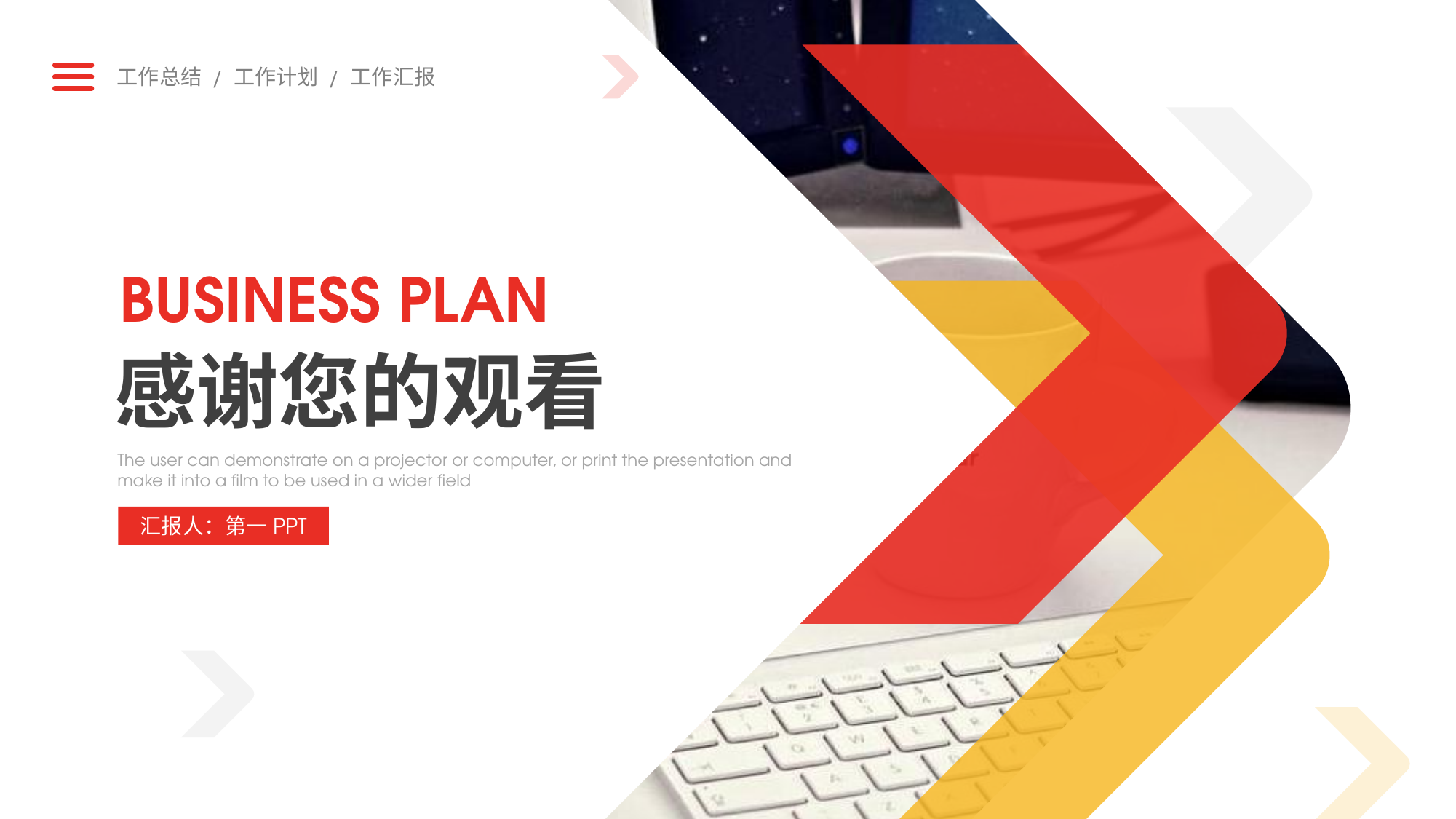

工作总结 / 工作计划 / 工作汇报

BUSINESS PLAN

感谢您的观看
The user can demonstrate on a projector or computer, or print the presentation and make it into a film to be used in a wider field

汇报人：第一PPT